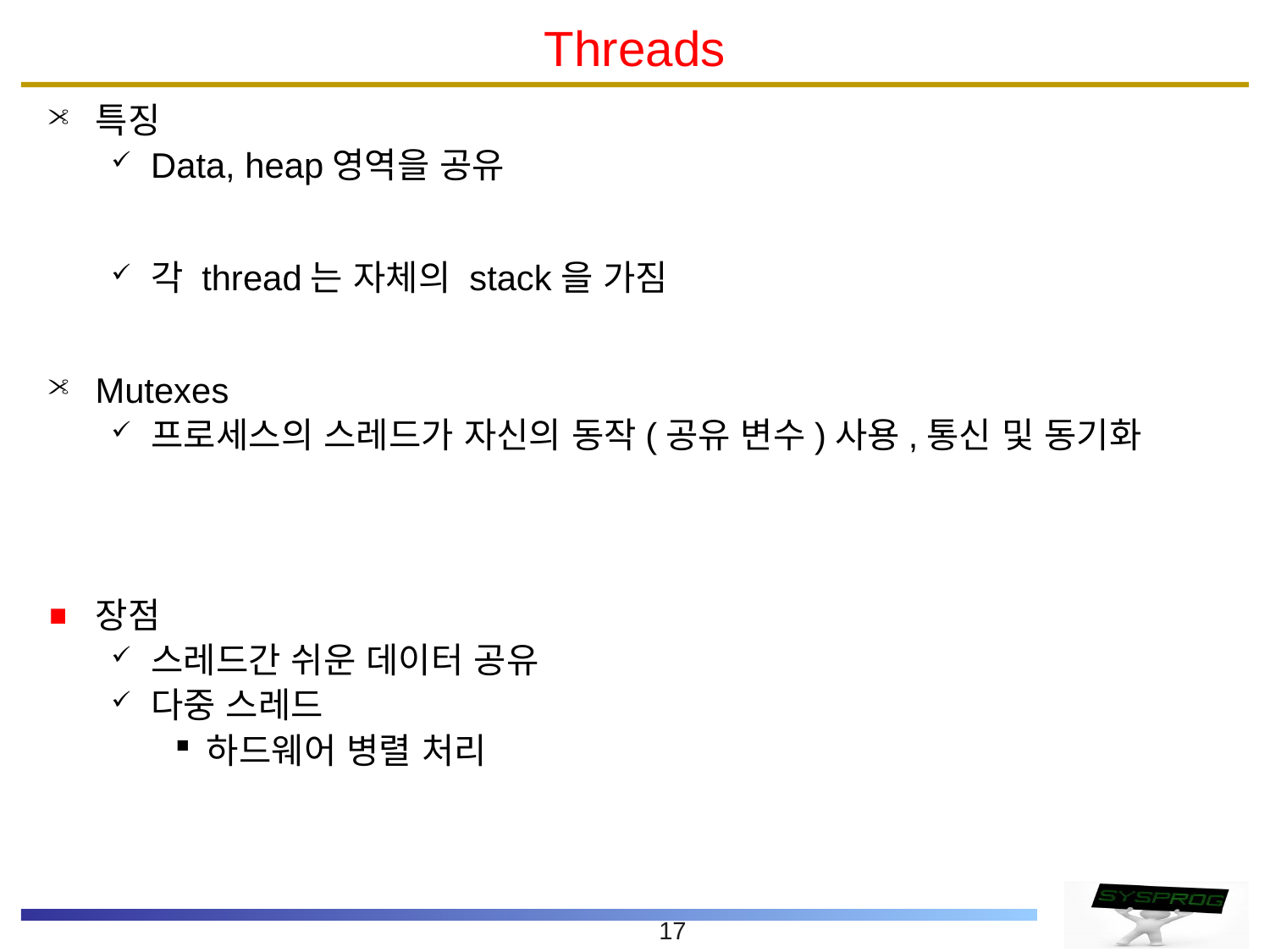

# Threads
특징
Data, heap영역을 공유

각 thread는 자체의 stack을 가짐

Mutexes
프로세스의 스레드가 자신의 동작(공유 변수)사용,통신 및 동기화

장점
스레드간 쉬운 데이터 공유
다중 스레드
하드웨어 병렬 처리
17